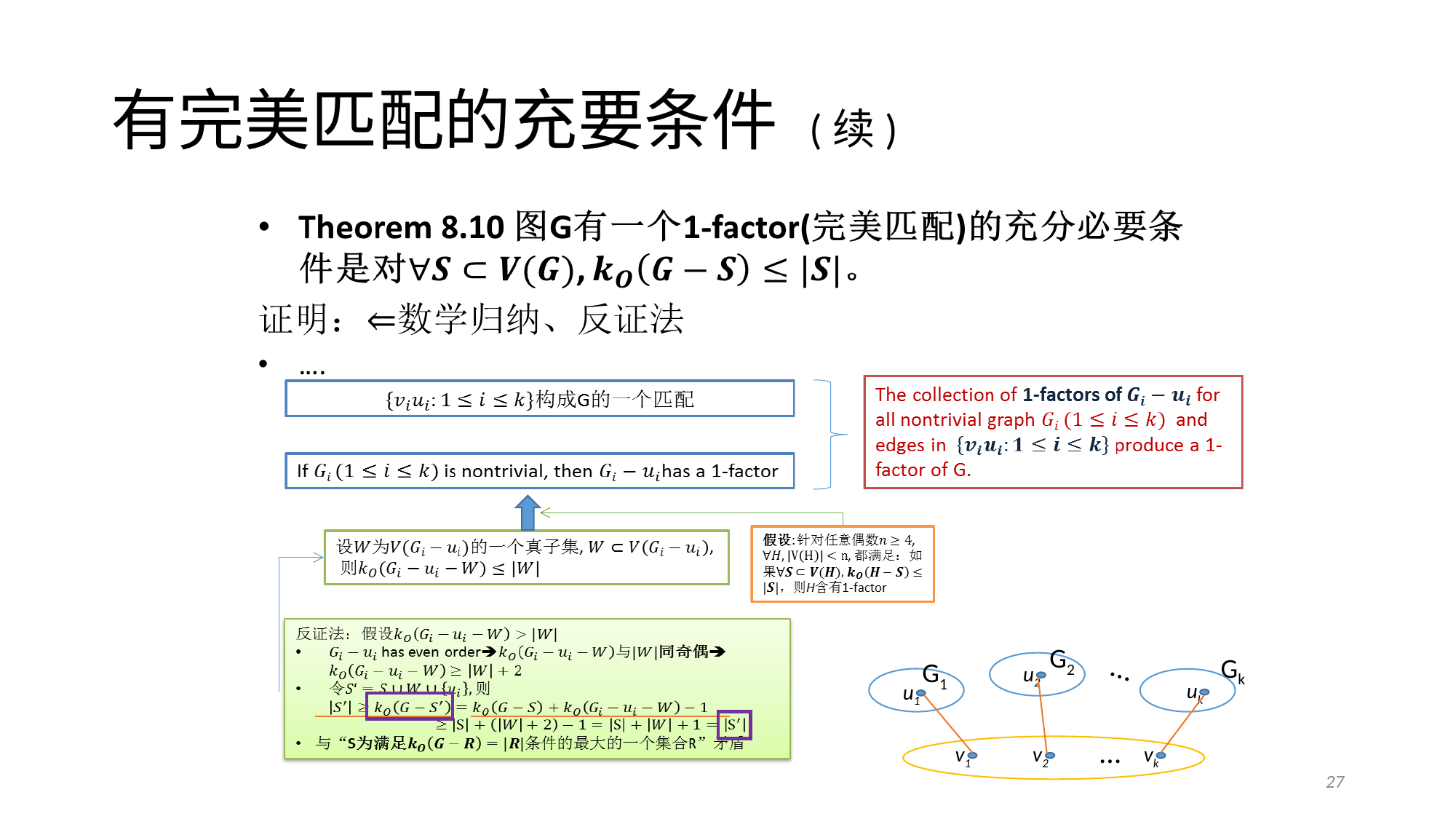

# 有完美匹配的充要条件 (续)

G2

u2
…
Gk

uk
G1

u1

…

v1
v2
vk
27